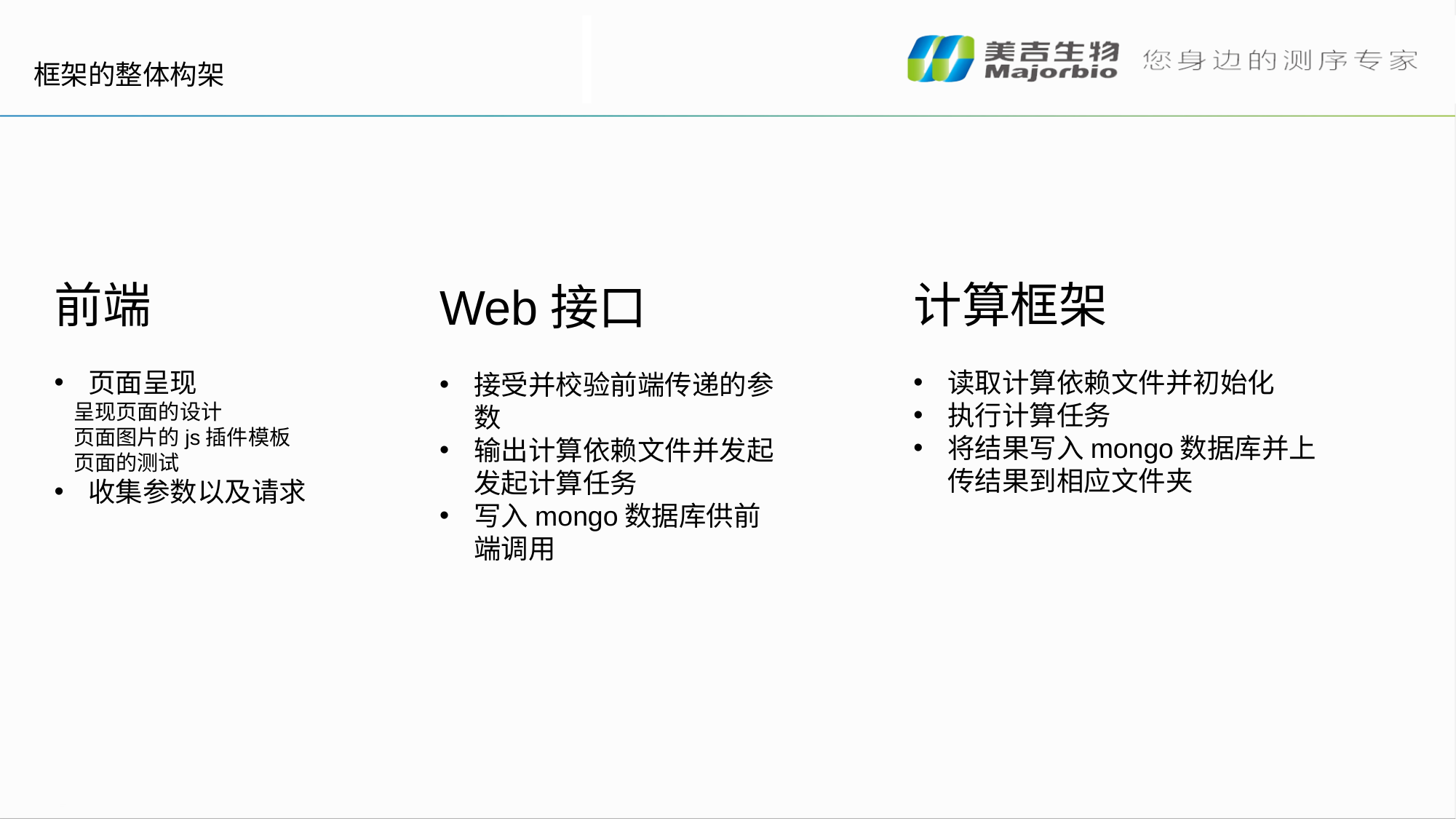

框架的整体构架
前端

页面呈现
   呈现页面的设计
   页面图片的js插件模板
   页面的测试
收集参数以及请求
计算框架

读取计算依赖文件并初始化
执行计算任务
将结果写入mongo数据库并上传结果到相应文件夹
Web接口

接受并校验前端传递的参数
输出计算依赖文件并发起发起计算任务
写入mongo数据库供前端调用